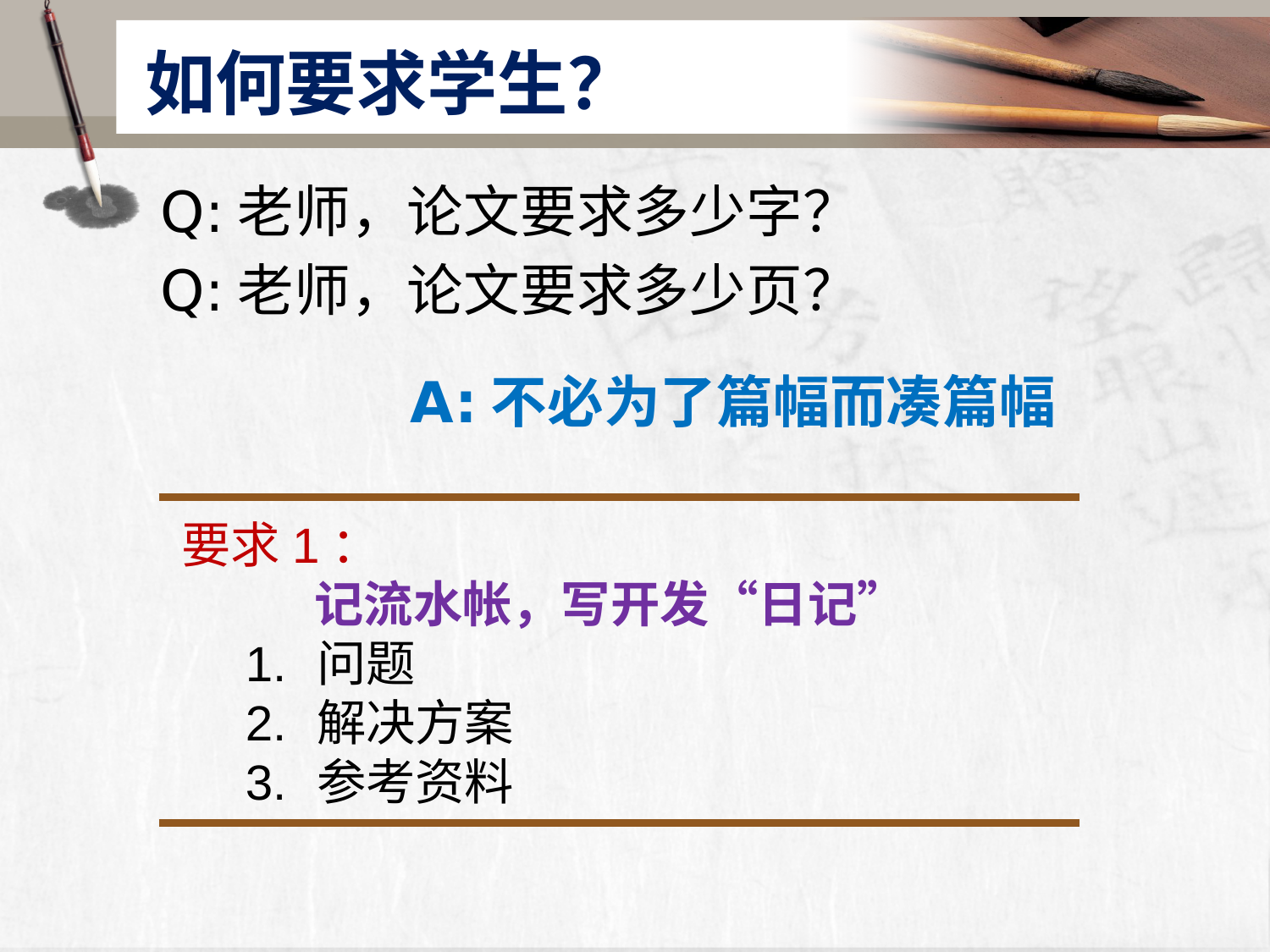

# 如何要求学生？
Q:老师，论文要求多少字？
Q:老师，论文要求多少页？
A:不必为了篇幅而凑篇幅
要求1：
           记流水帐，写开发“日记”
问题
解决方案
参考资料